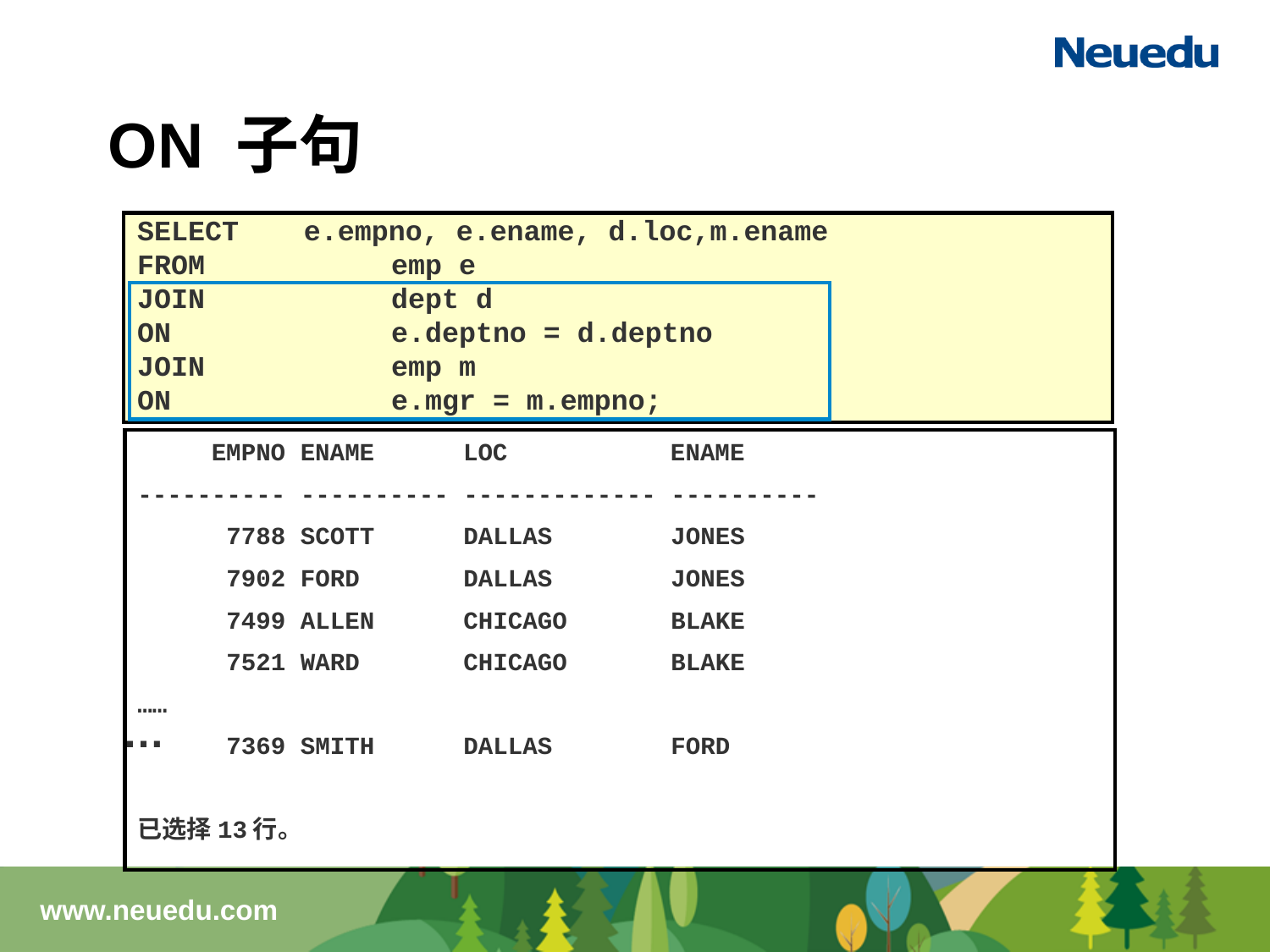

# ON 子句

SELECT 	e.empno, e.ename, d.loc,m.ename
FROM   		emp e
JOIN   		dept d
ON     		e.deptno = d.deptno
JOIN   		emp m
ON     		e.mgr = m.empno;

     EMPNO ENAME      LOC           ENAME
---------- ---------- ------------- ----------
      7788 SCOTT      DALLAS        JONES
      7902 FORD       DALLAS        JONES
      7499 ALLEN      CHICAGO       BLAKE
      7521 WARD       CHICAGO       BLAKE
……
      7369 SMITH      DALLAS        FORD

已选择13行。
…